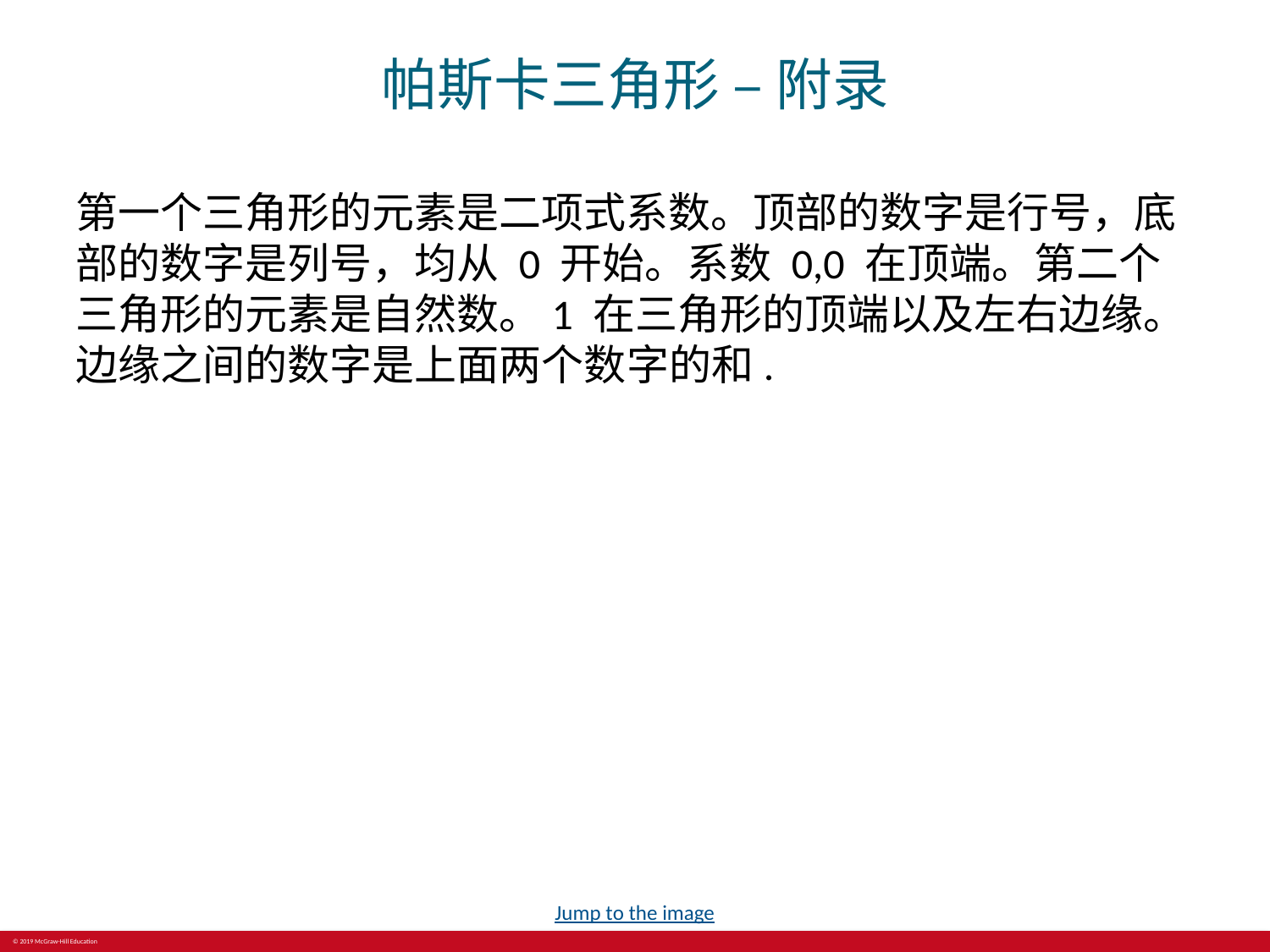

# 帕斯卡三角形 – 附录
第一个三角形的元素是二项式系数。顶部的数字是行号，底部的数字是列号，均从 0 开始。系数 0,0 在顶端。第二个三角形的元素是自然数。1 在三角形的顶端以及左右边缘。边缘之间的数字是上面两个数字的和.
Jump to the image